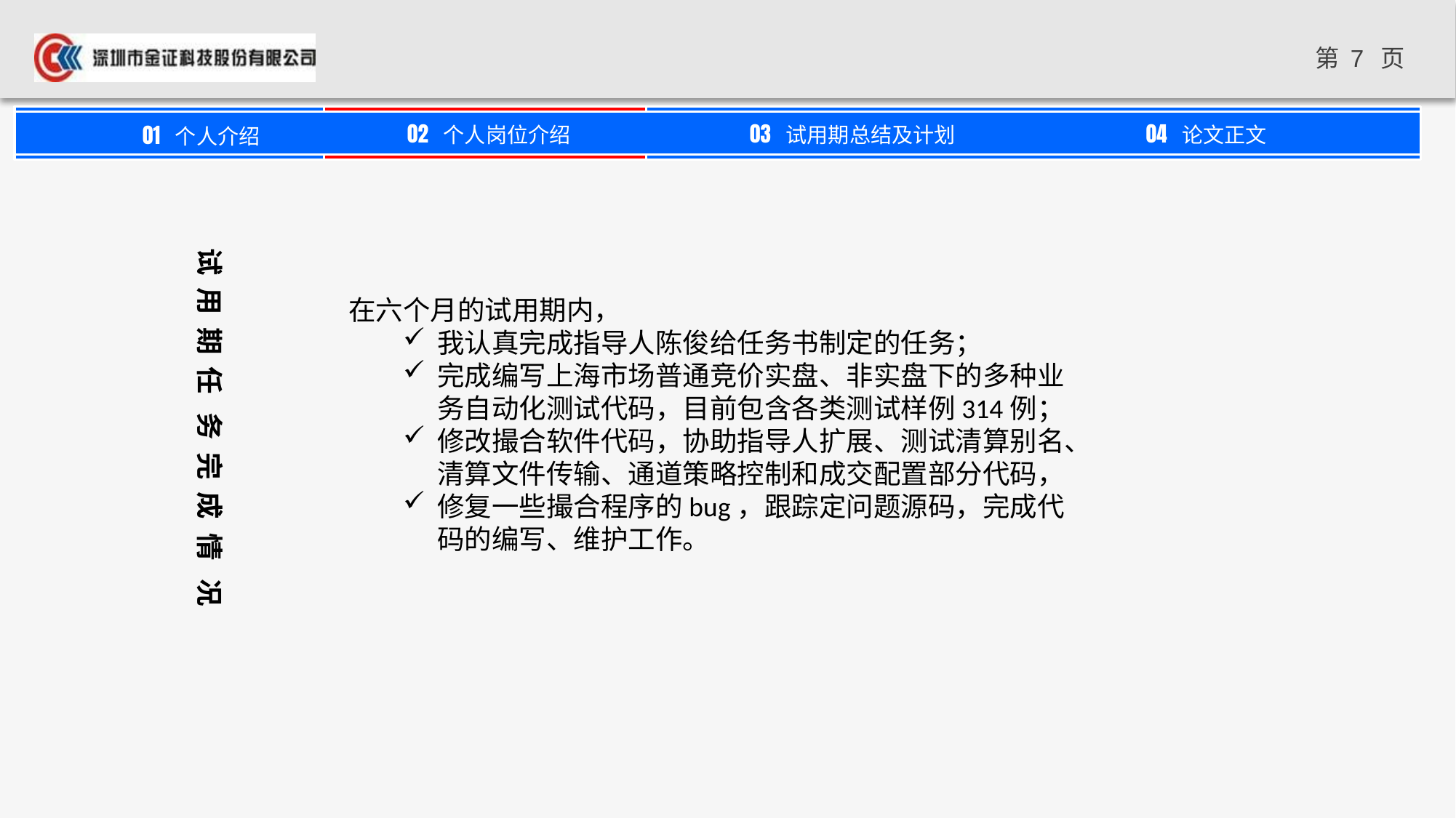

试  用  期  任   务  完  成  情   况
在六个月的试用期内，
我认真完成指导人陈俊给任务书制定的任务；
完成编写上海市场普通竞价实盘、非实盘下的多种业务自动化测试代码，目前包含各类测试样例314例；
修改撮合软件代码，协助指导人扩展、测试清算别名、清算文件传输、通道策略控制和成交配置部分代码，
修复一些撮合程序的bug，跟踪定问题源码，完成代码的编写、维护工作。